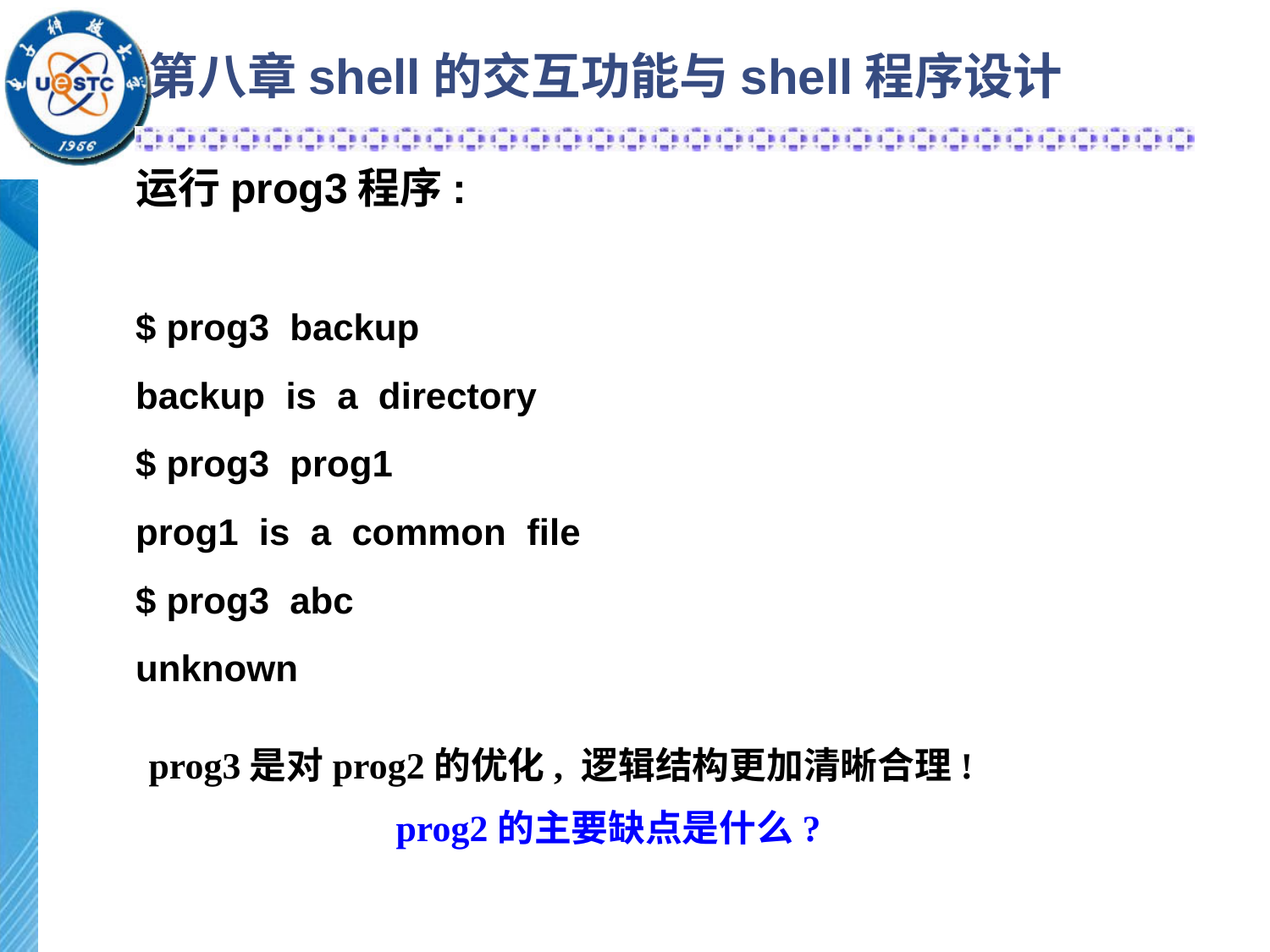

# 第八章shell的交互功能与shell程序设计
运行prog3程序:

$ prog3  backup
backup  is  a  directory
$ prog3  prog1
prog1  is  a  common  file
$ prog3  abc
unknown
prog3是对prog2的优化, 逻辑结构更加清晰合理!
prog2的主要缺点是什么?